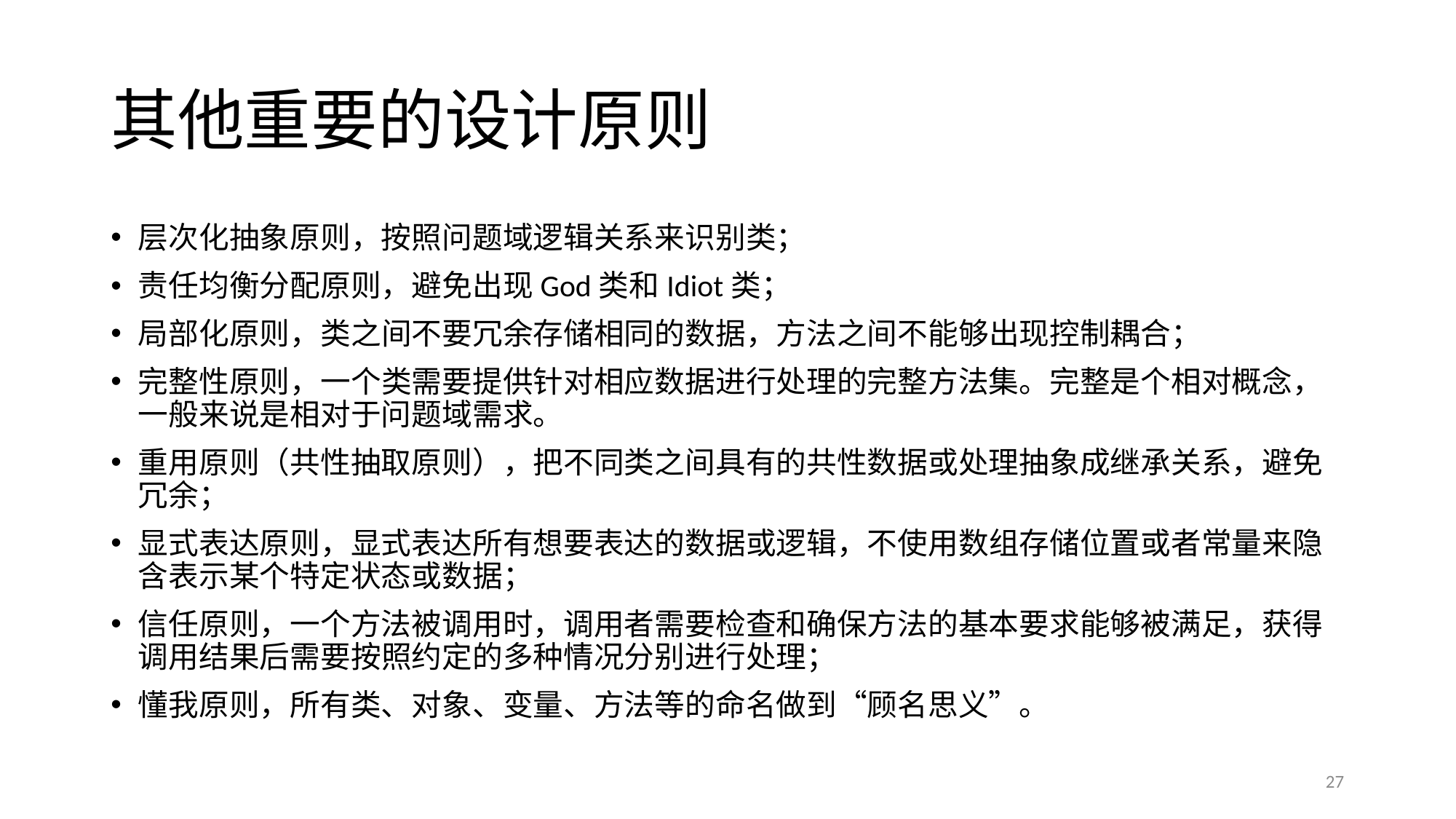

# 其他重要的设计原则
层次化抽象原则，按照问题域逻辑关系来识别类；
责任均衡分配原则，避免出现God类和Idiot类；
局部化原则，类之间不要冗余存储相同的数据，方法之间不能够出现控制耦合；
完整性原则，一个类需要提供针对相应数据进行处理的完整方法集。完整是个相对概念，一般来说是相对于问题域需求。
重用原则（共性抽取原则），把不同类之间具有的共性数据或处理抽象成继承关系，避免冗余；
显式表达原则，显式表达所有想要表达的数据或逻辑，不使用数组存储位置或者常量来隐含表示某个特定状态或数据；
信任原则，一个方法被调用时，调用者需要检查和确保方法的基本要求能够被满足，获得调用结果后需要按照约定的多种情况分别进行处理；
懂我原则，所有类、对象、变量、方法等的命名做到“顾名思义”。
27